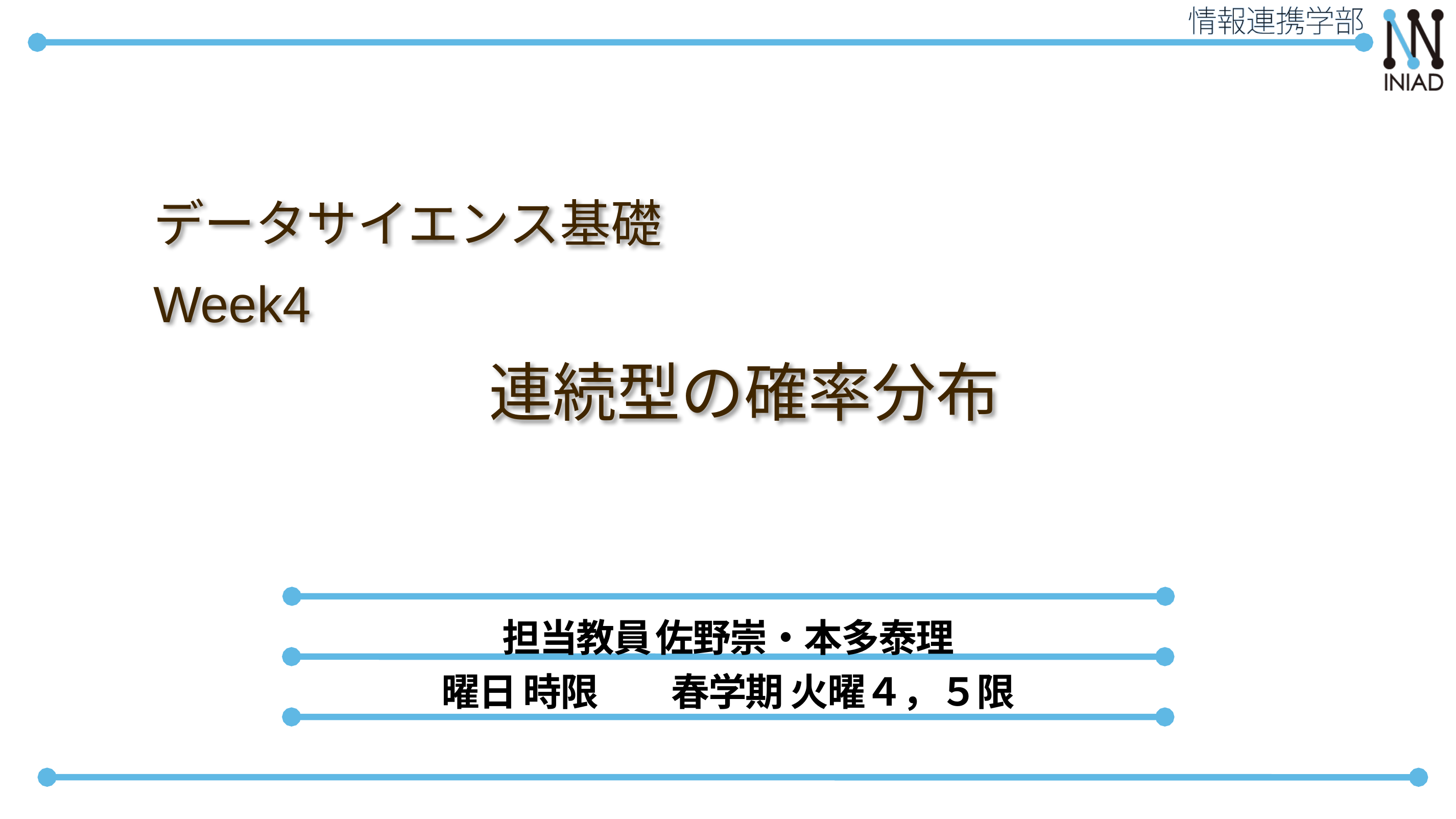

データサイエンス基礎
Week4
連続型の確率分布

担当教員	佐野崇・本多泰理
曜日 時限	春学期 火曜４，５限